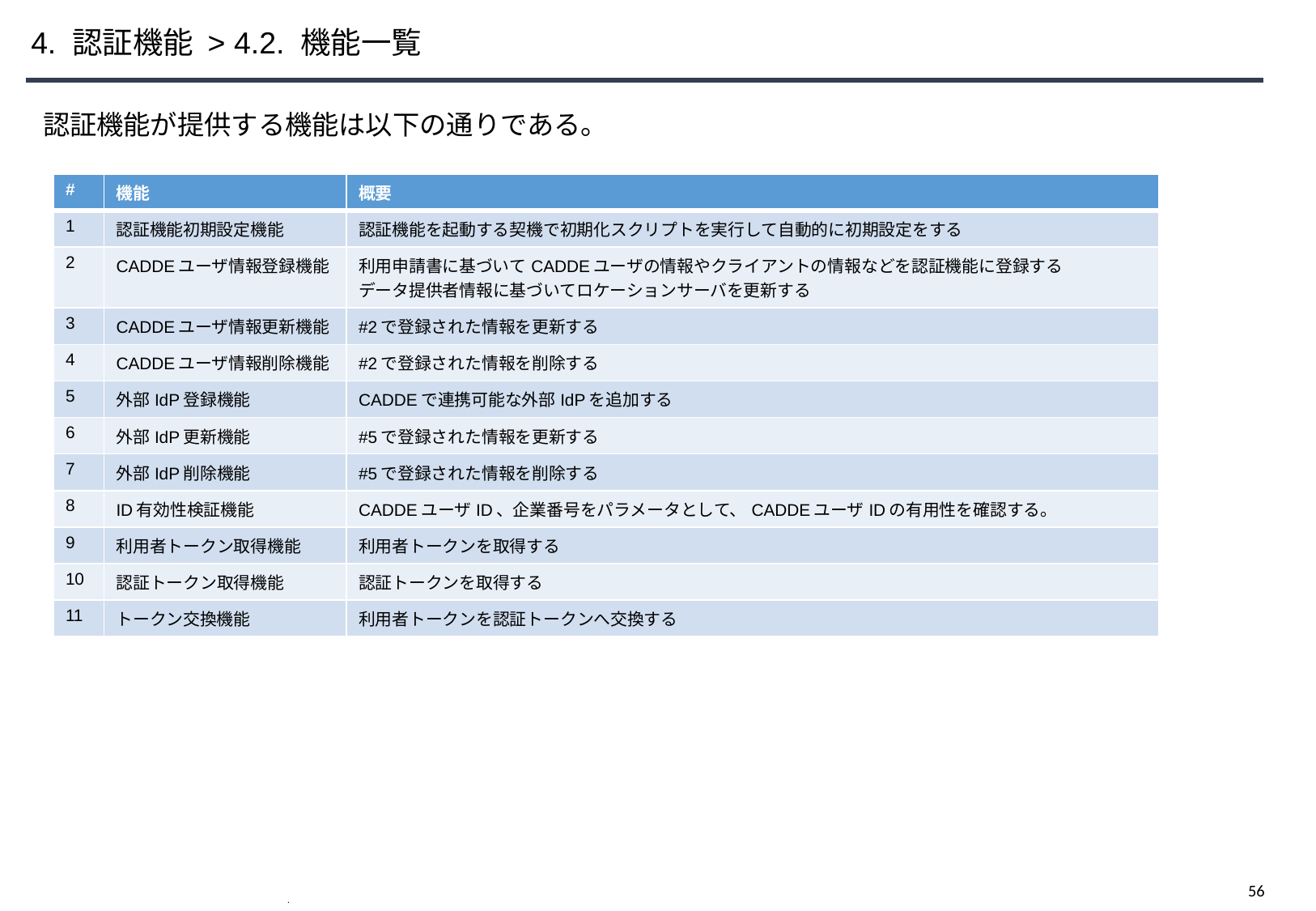

# 4. 認証機能 > 4.2. 機能一覧
認証機能が提供する機能は以下の通りである。
| # | 機能 | 概要 |
| --- | --- | --- |
| 1 | 認証機能初期設定機能 | 認証機能を起動する契機で初期化スクリプトを実行して自動的に初期設定をする |
| 2 | CADDEユーザ情報登録機能 | 利用申請書に基づいてCADDEユーザの情報やクライアントの情報などを認証機能に登録する データ提供者情報に基づいてロケーションサーバを更新する |
| 3 | CADDEユーザ情報更新機能 | #2で登録された情報を更新する |
| 4 | CADDEユーザ情報削除機能 | #2で登録された情報を削除する |
| 5 | 外部IdP登録機能 | CADDEで連携可能な外部IdPを追加する |
| 6 | 外部IdP更新機能 | #5で登録された情報を更新する |
| 7 | 外部IdP削除機能 | #5で登録された情報を削除する |
| 8 | ID有効性検証機能 | CADDEユーザID、企業番号をパラメータとして、CADDEユーザIDの有用性を確認する。 |
| 9 | 利用者トークン取得機能 | 利用者トークンを取得する |
| 10 | 認証トークン取得機能 | 認証トークンを取得する |
| 11 | トークン交換機能 | 利用者トークンを認証トークンへ交換する |